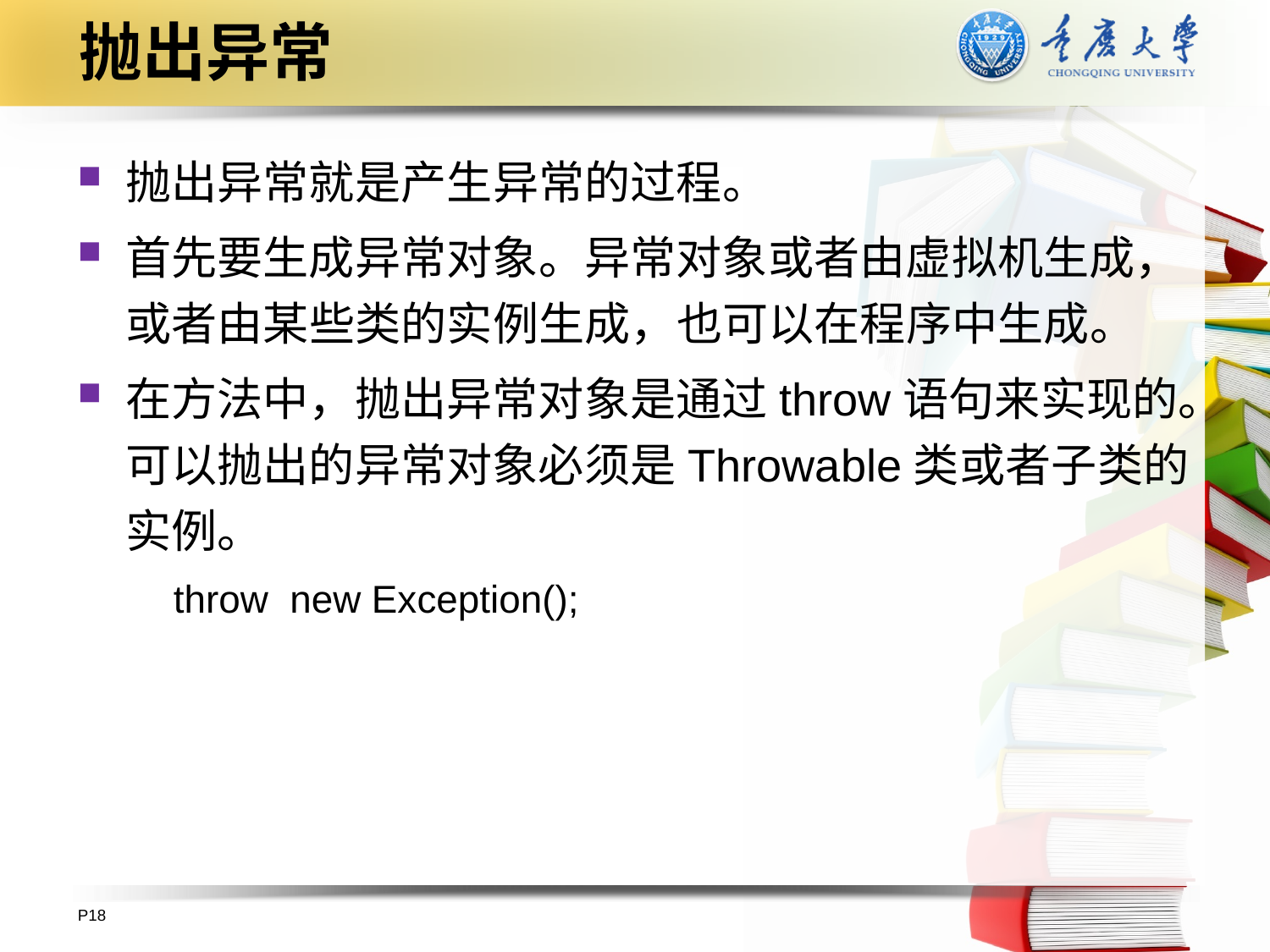

# 抛出异常
抛出异常就是产生异常的过程。
首先要生成异常对象。异常对象或者由虚拟机生成，或者由某些类的实例生成，也可以在程序中生成。
在方法中，抛出异常对象是通过throw语句来实现的。可以抛出的异常对象必须是Throwable类或者子类的实例。
   throw  new Exception();
P18